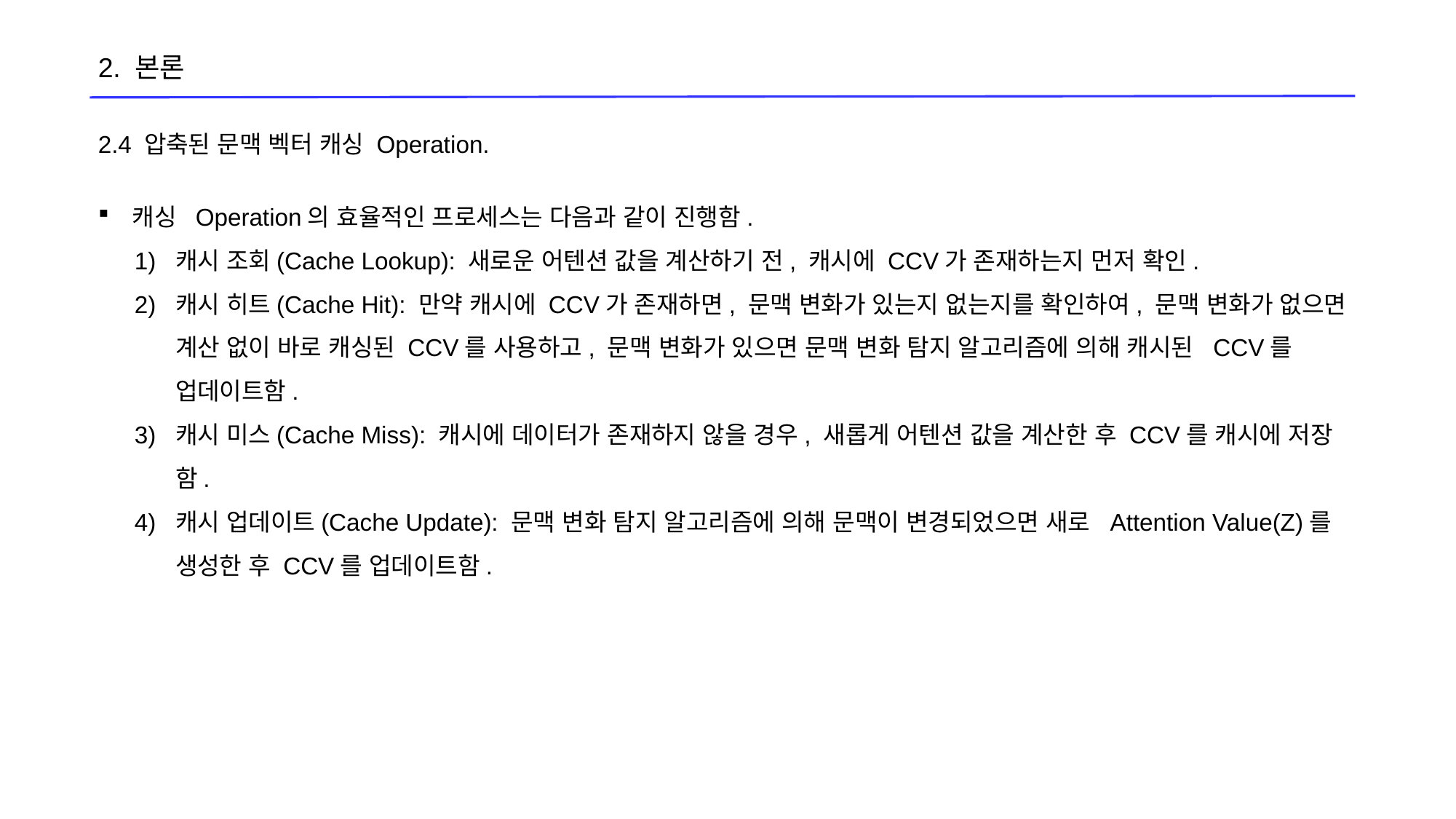

2. 본론
2.4 압축된 문맥 벡터 캐싱 Operation.

캐싱  Operation의 효율적인 프로세스는 다음과 같이 진행함.
캐시 조회(Cache Lookup): 새로운 어텐션 값을 계산하기 전, 캐시에 CCV가 존재하는지 먼저 확인.
캐시 히트(Cache Hit): 만약 캐시에 CCV가 존재하면, 문맥 변화가 있는지 없는지를 확인하여, 문맥 변화가 없으면 계산 없이 바로 캐싱된 CCV를 사용하고, 문맥 변화가 있으면 문맥 변화 탐지 알고리즘에 의해 캐시된  CCV를 업데이트함.
캐시 미스(Cache Miss): 캐시에 데이터가 존재하지 않을 경우, 새롭게 어텐션 값을 계산한 후 CCV를 캐시에 저장함.
캐시 업데이트(Cache Update): 문맥 변화 탐지 알고리즘에 의해 문맥이 변경되었으면 새로  Attention Value(Z)를 생성한 후 CCV를 업데이트함.